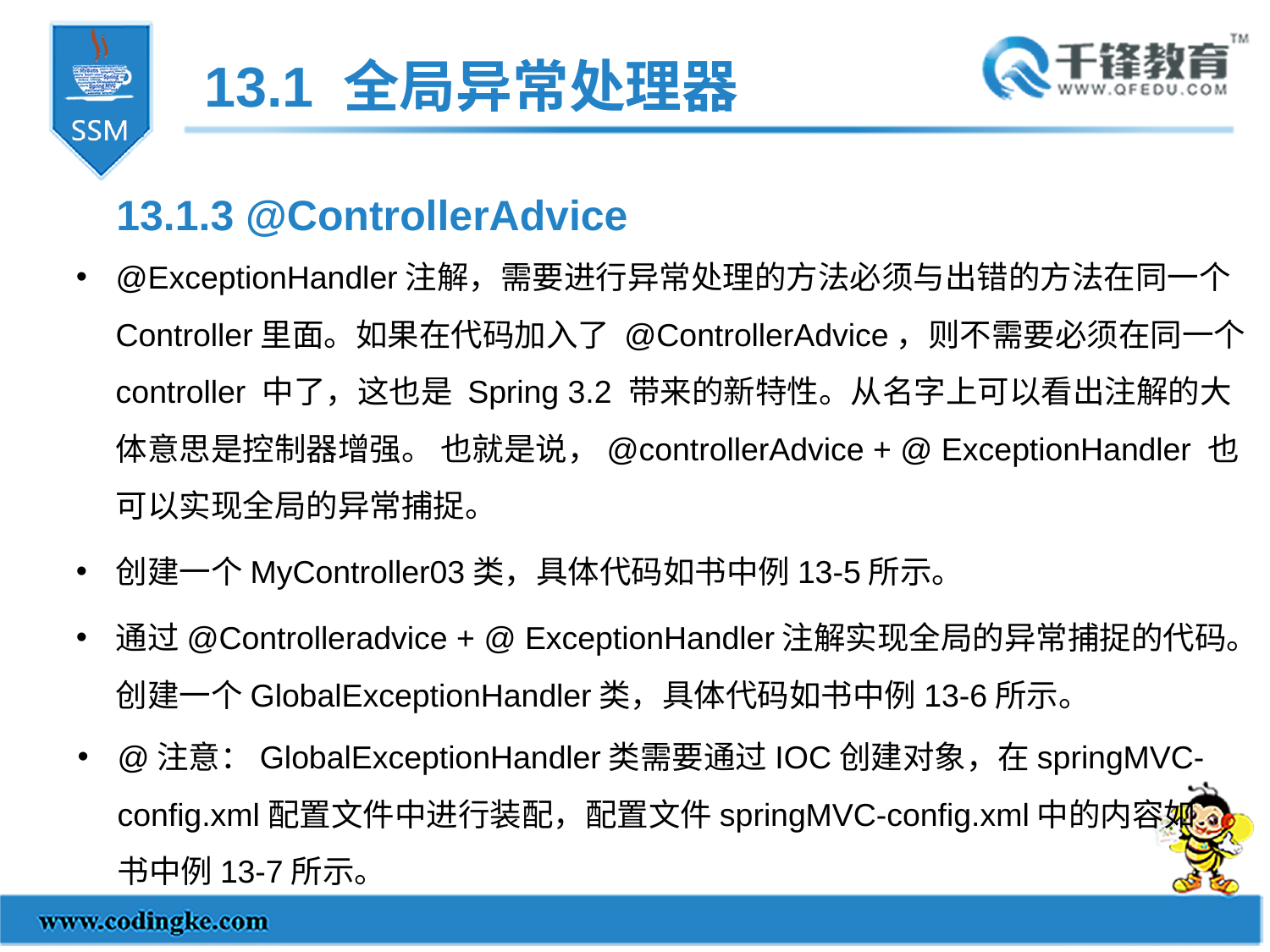

13.1 全局异常处理器
13.1.3 @ControllerAdvice
@ExceptionHandler注解，需要进行异常处理的方法必须与出错的方法在同一个Controller里面。如果在代码加入了 @ControllerAdvice，则不需要必须在同一个 controller 中了，这也是 Spring 3.2 带来的新特性。从名字上可以看出注解的大体意思是控制器增强。 也就是说，@controllerAdvice + @ ExceptionHandler 也可以实现全局的异常捕捉。
创建一个MyController03类，具体代码如书中例13-5所示。
通过@Controlleradvice + @ ExceptionHandler注解实现全局的异常捕捉的代码。创建一个GlobalExceptionHandler类，具体代码如书中例13-6所示。
@注意：GlobalExceptionHandler类需要通过IOC创建对象，在springMVC-config.xml配置文件中进行装配，配置文件springMVC-config.xml中的内容如书中例13-7所示。